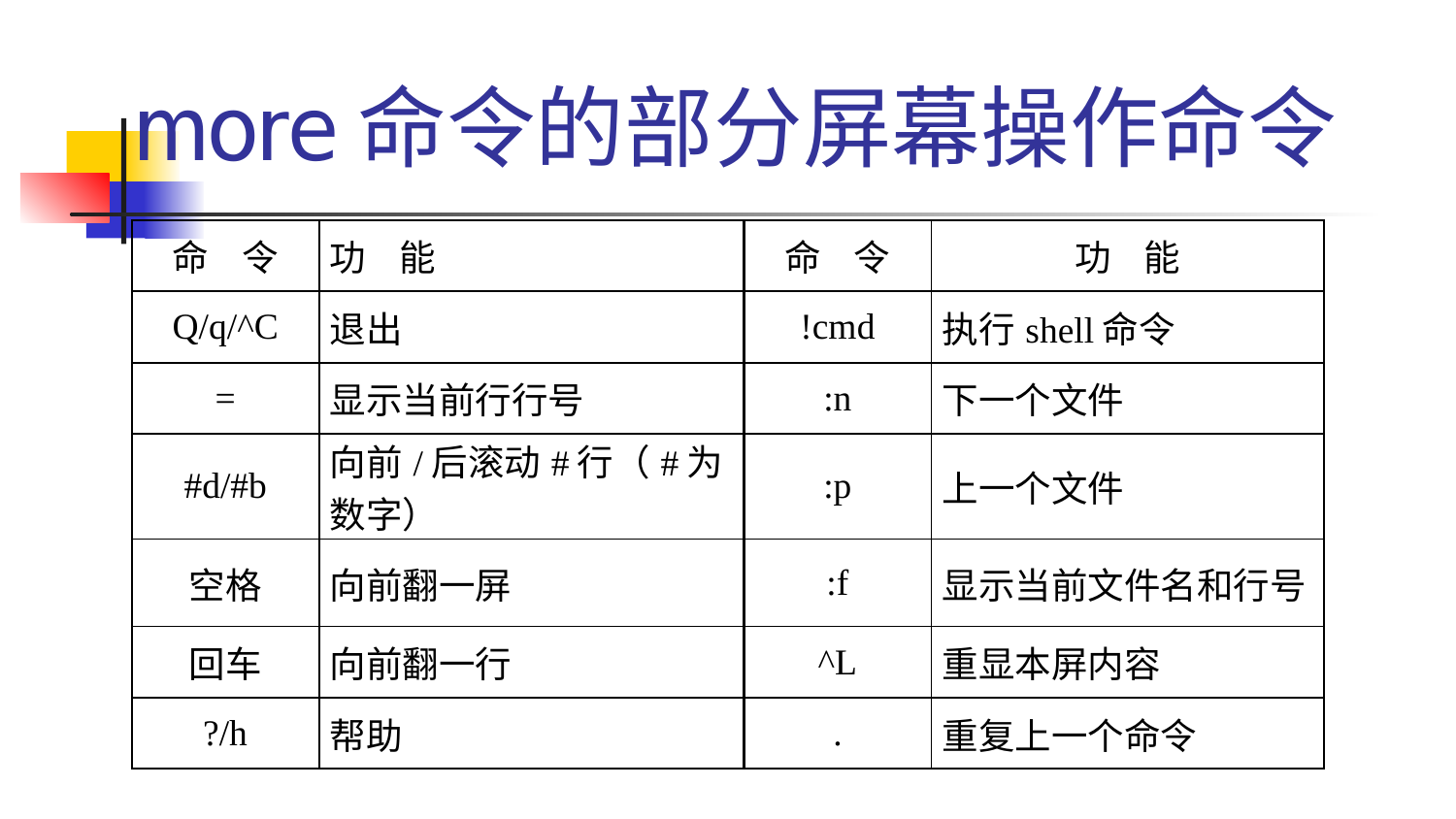

# more命令的部分屏幕操作命令
| 命 令 | 功 能 | 命 令 | 功 能 |
| --- | --- | --- | --- |
| Q/q/^C | 退出 | !cmd | 执行shell命令 |
| = | 显示当前行行号 | :n | 下一个文件 |
| #d/#b | 向前/后滚动#行（#为数字） | :p | 上一个文件 |
| 空格 | 向前翻一屏 | :f | 显示当前文件名和行号 |
| 回车 | 向前翻一行 | ^L | 重显本屏内容 |
| ?/h | 帮助 | . | 重复上一个命令 |